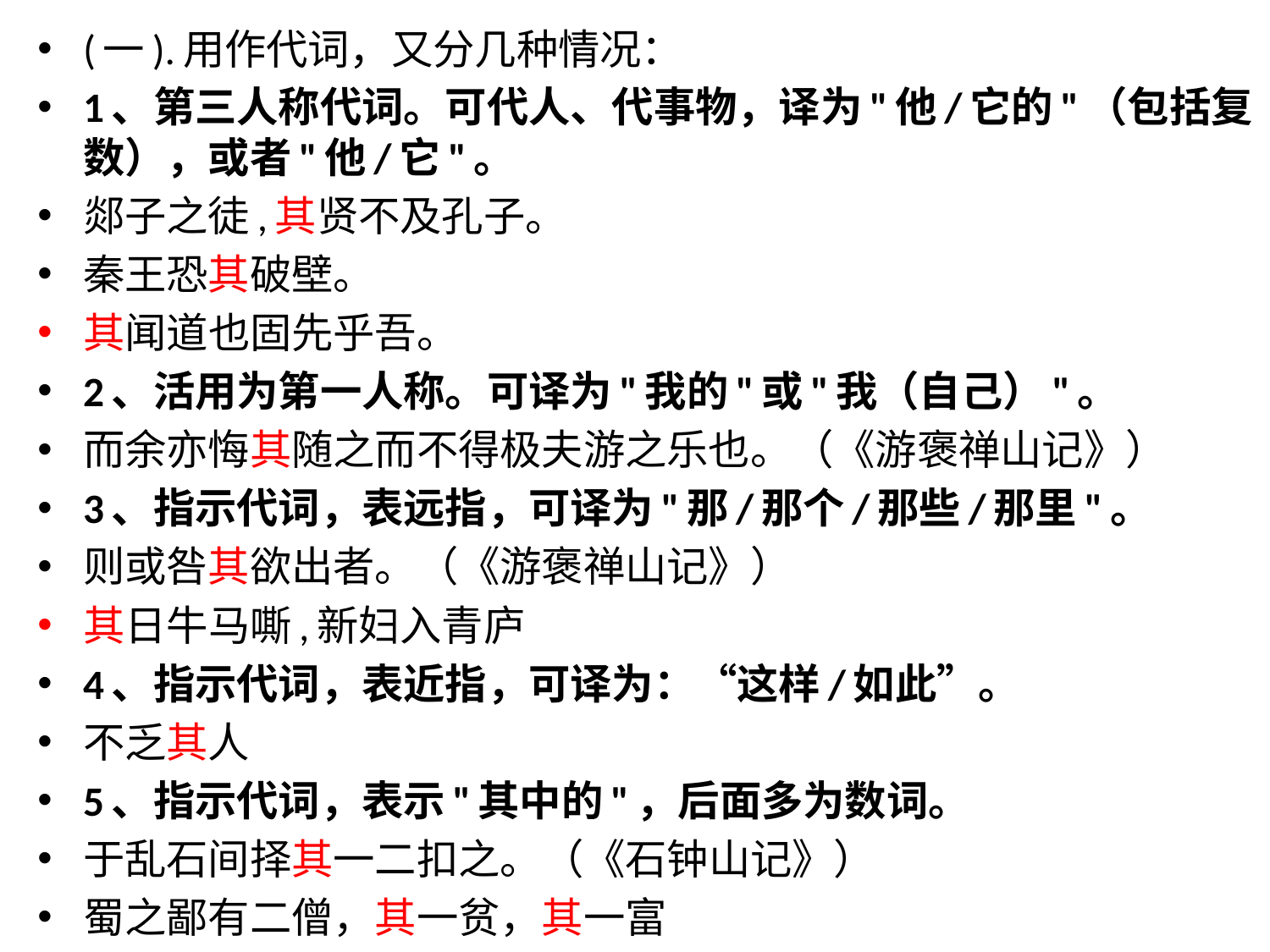

(一).用作代词，又分几种情况：
1、第三人称代词。可代人、代事物，译为"他/它的"（包括复数），或者"他/它"。
郯子之徒,其贤不及孔子。
秦王恐其破壁。
其闻道也固先乎吾。
2、活用为第一人称。可译为"我的"或"我（自己）"。
而余亦悔其随之而不得极夫游之乐也。（《游褒禅山记》）
3、指示代词，表远指，可译为"那/那个/那些/那里"。
则或咎其欲出者。（《游褒禅山记》）
其日牛马嘶,新妇入青庐
4、指示代词，表近指，可译为：“这样/如此”。
不乏其人
5、指示代词，表示"其中的"，后面多为数词。
于乱石间择其一二扣之。（《石钟山记》）
蜀之鄙有二僧，其一贫，其一富